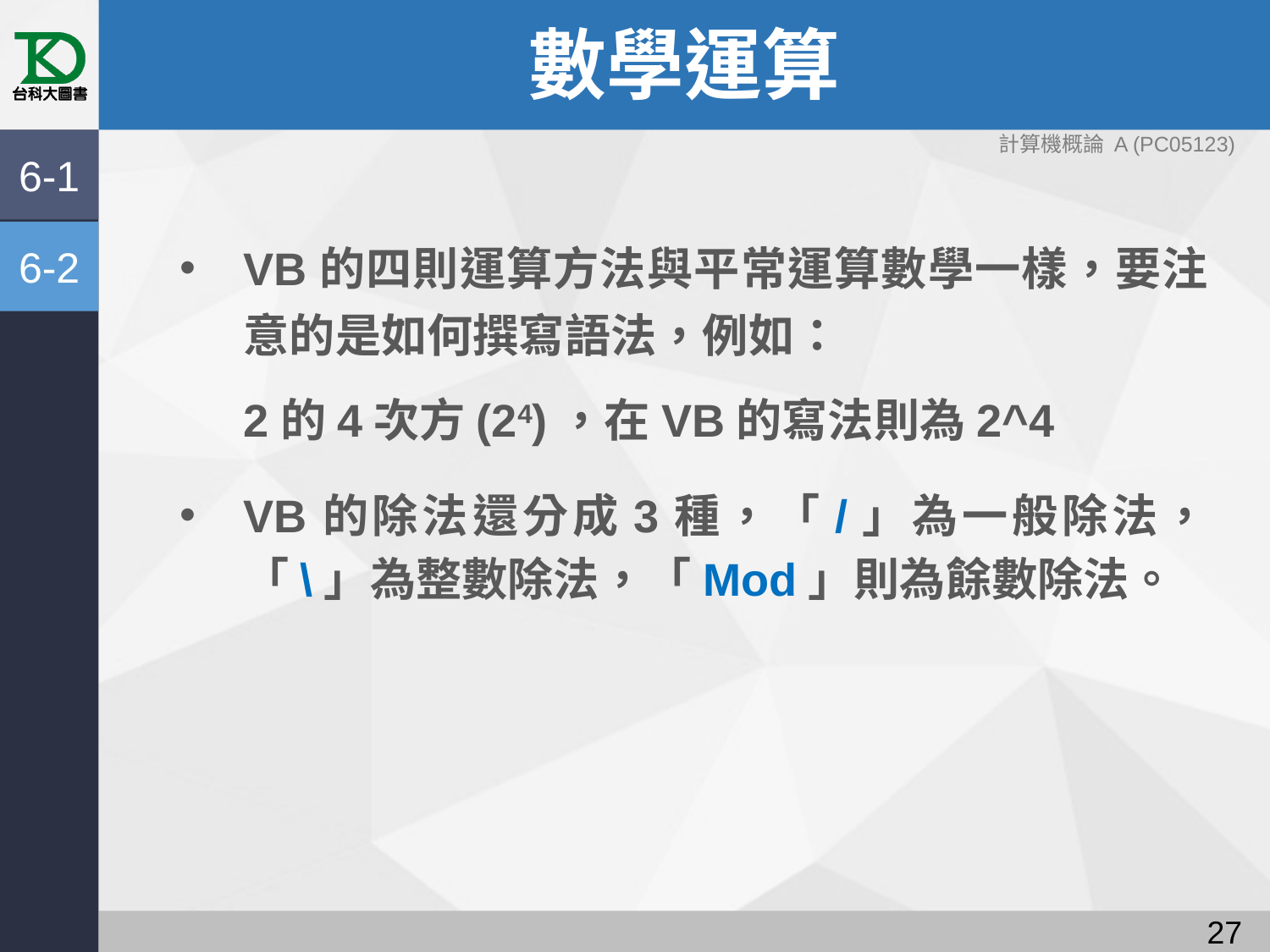

# 數學運算
計算機概論 A (PC05123)
6-1
6-2
VB的四則運算方法與平常運算數學一樣，要注意的是如何撰寫語法，例如：
2的4次方(24)，在VB的寫法則為2^4
VB的除法還分成3種，「/」為一般除法，「\」為整數除法，「Mod」則為餘數除法。
27